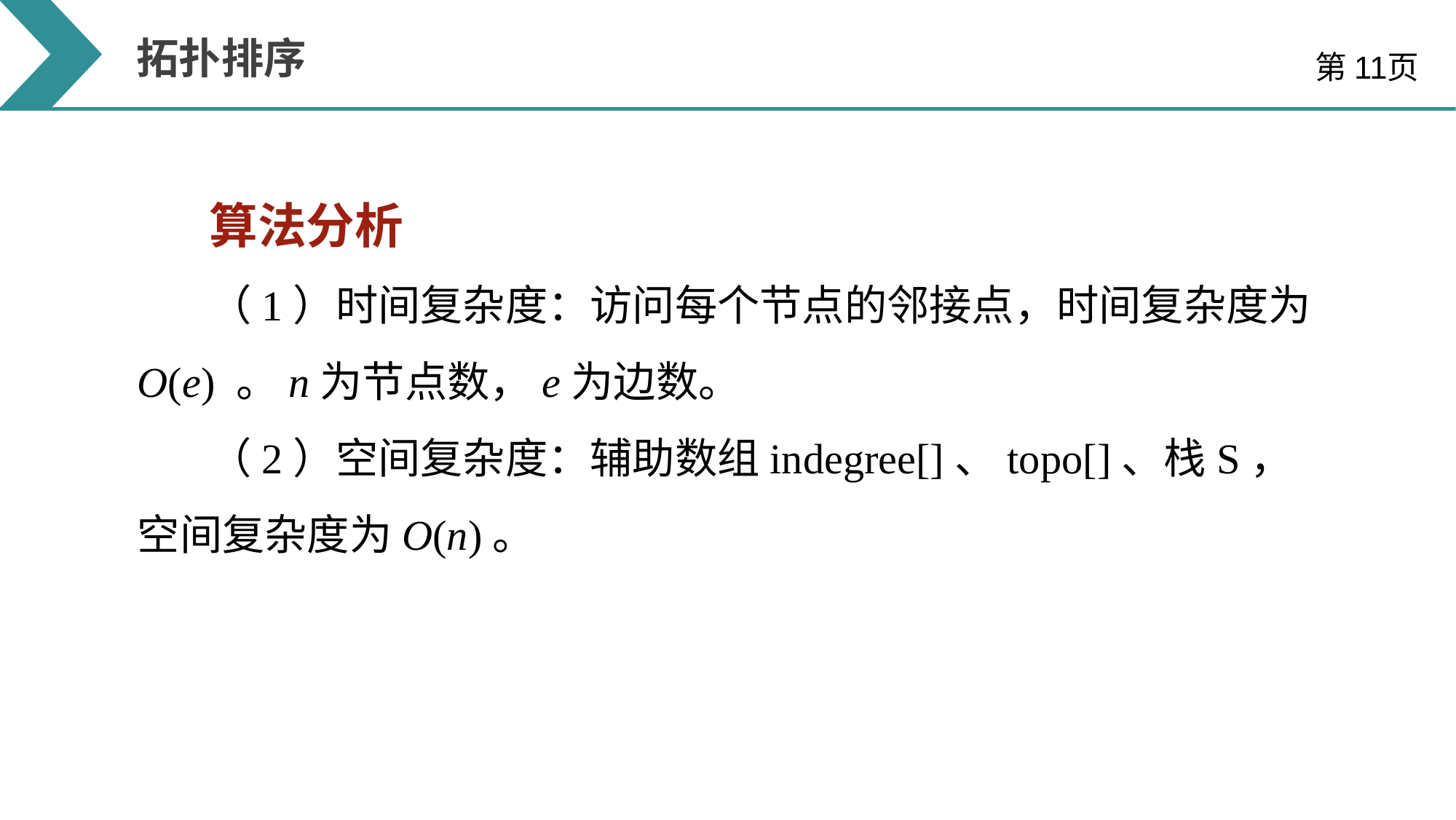

拓扑排序
第11页
算法分析
（1）时间复杂度：访问每个节点的邻接点，时间复杂度为O(e) 。n为节点数，e为边数。
（2）空间复杂度：辅助数组indegree[]、topo[]、栈S，空间复杂度为O(n)。